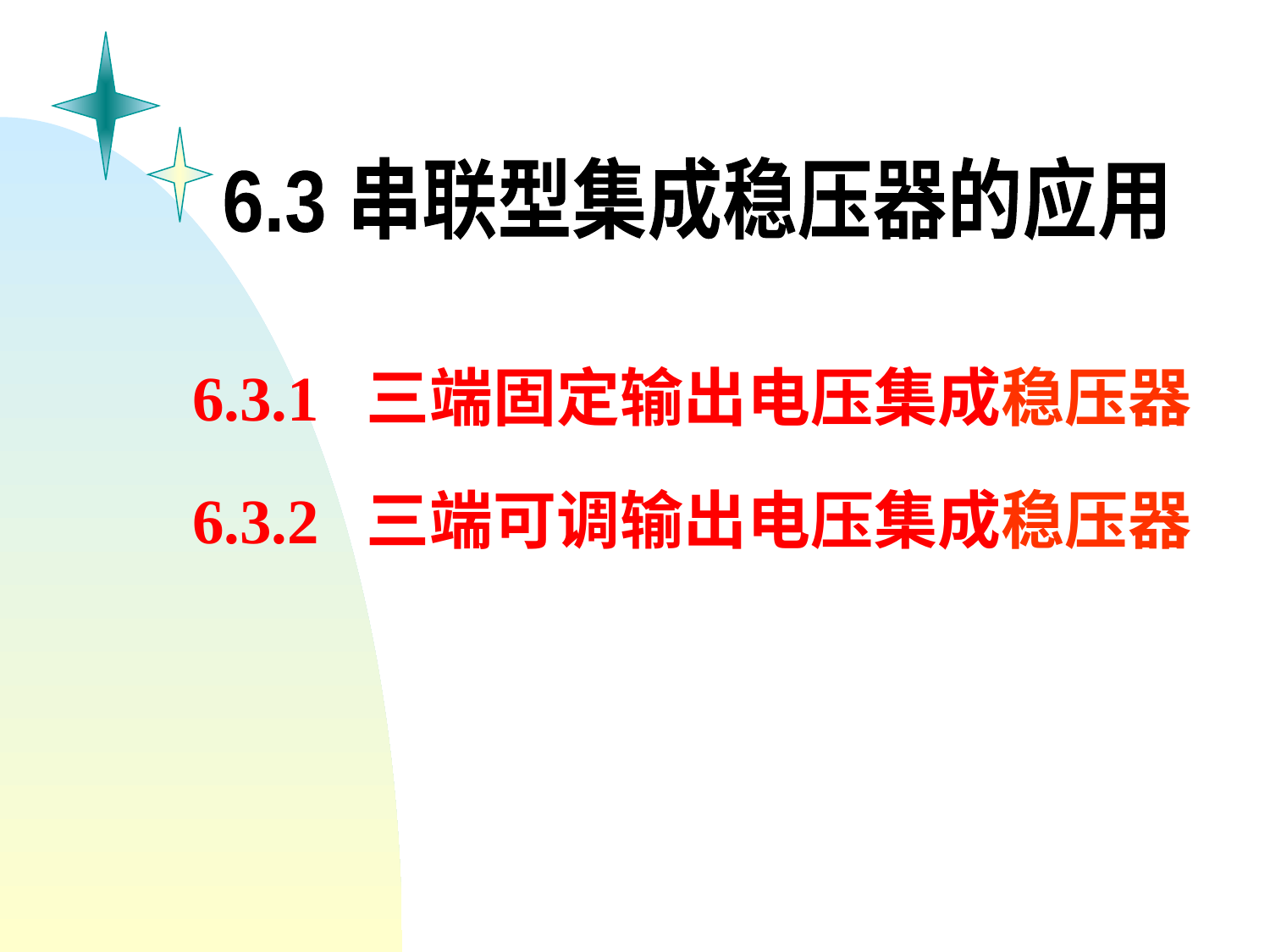

6.3 串联型集成稳压器的应用
6.3.1  三端固定输出电压集成稳压器
6.3.2  三端可调输出电压集成稳压器